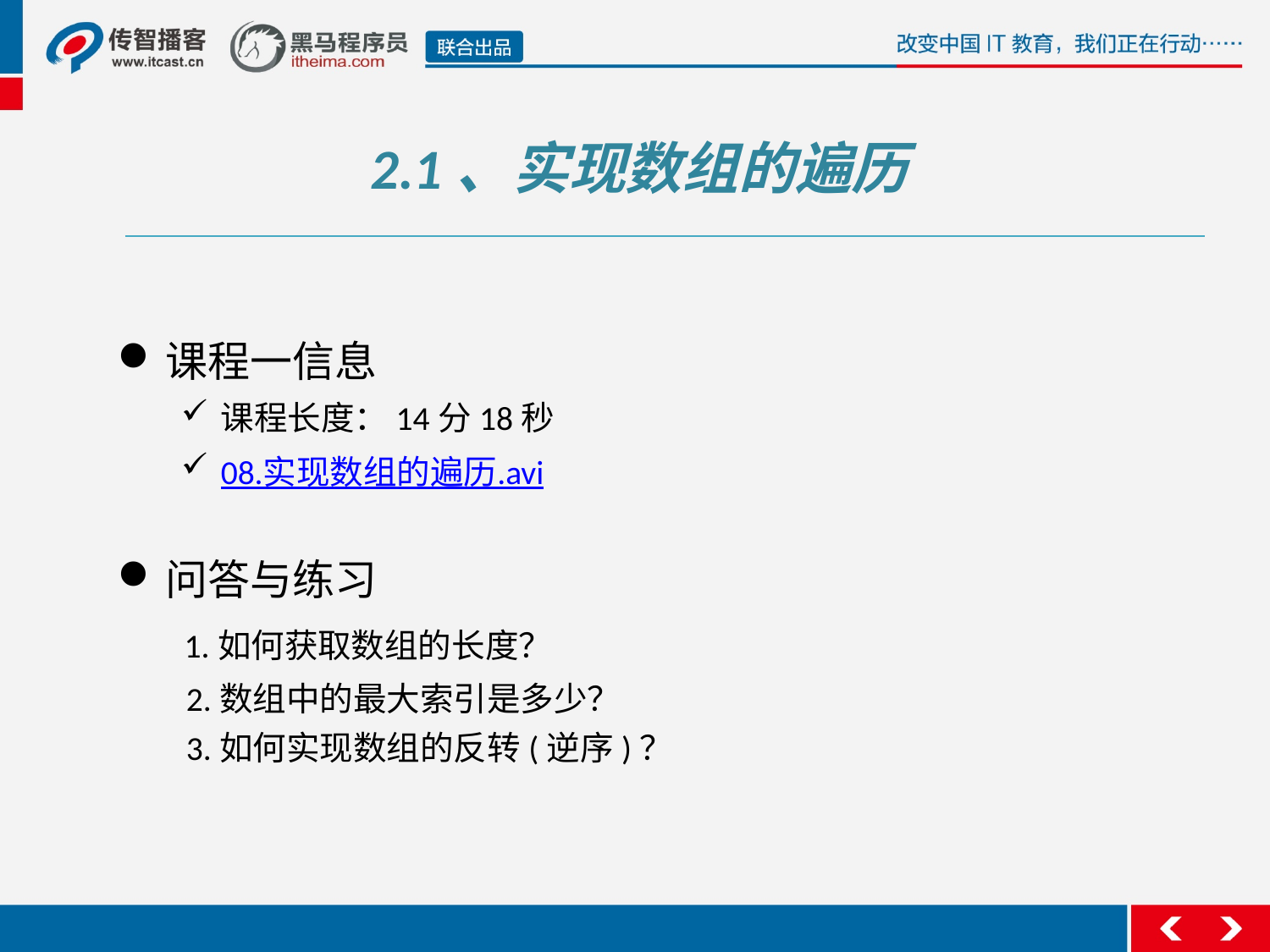

2.1、实现数组的遍历

课程一信息
课程长度：14分18秒
08.实现数组的遍历.avi

问答与练习
       1.如何获取数组的长度？
         2.数组中的最大索引是多少？
         3.如何实现数组的反转(逆序)？